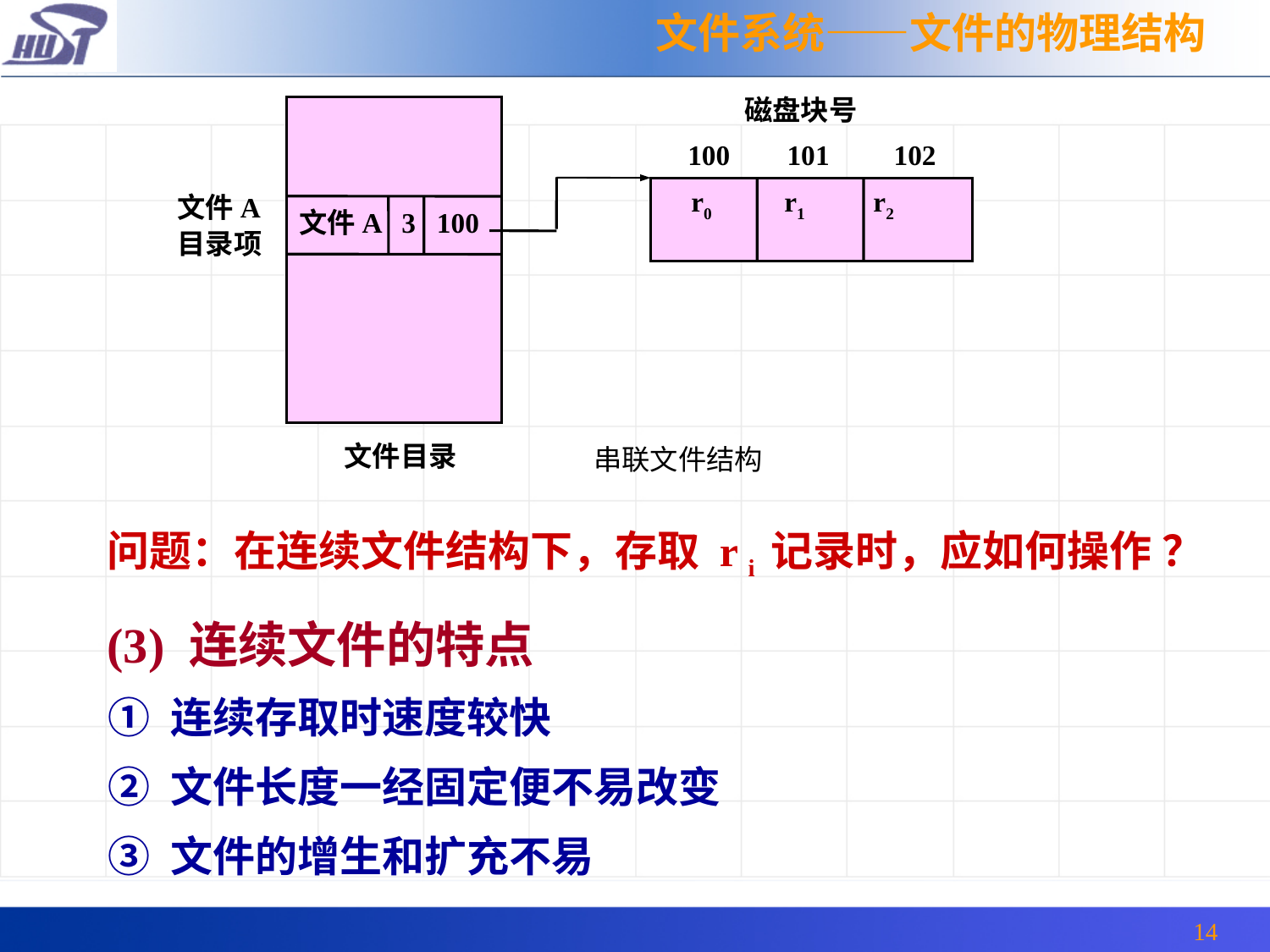

文件系统——文件的物理结构
磁盘块号

文件A   3   100

100
101
102

    r0                  r1                 r2

文件A
目录项

文件目录
串联文件结构
  问题：在连续文件结构下，存取 r i 记录时，应如何操作 ？
   (3) 连续文件的特点
    ① 连续存取时速度较快
    ② 文件长度一经固定便不易改变
    ③ 文件的增生和扩充不易
14